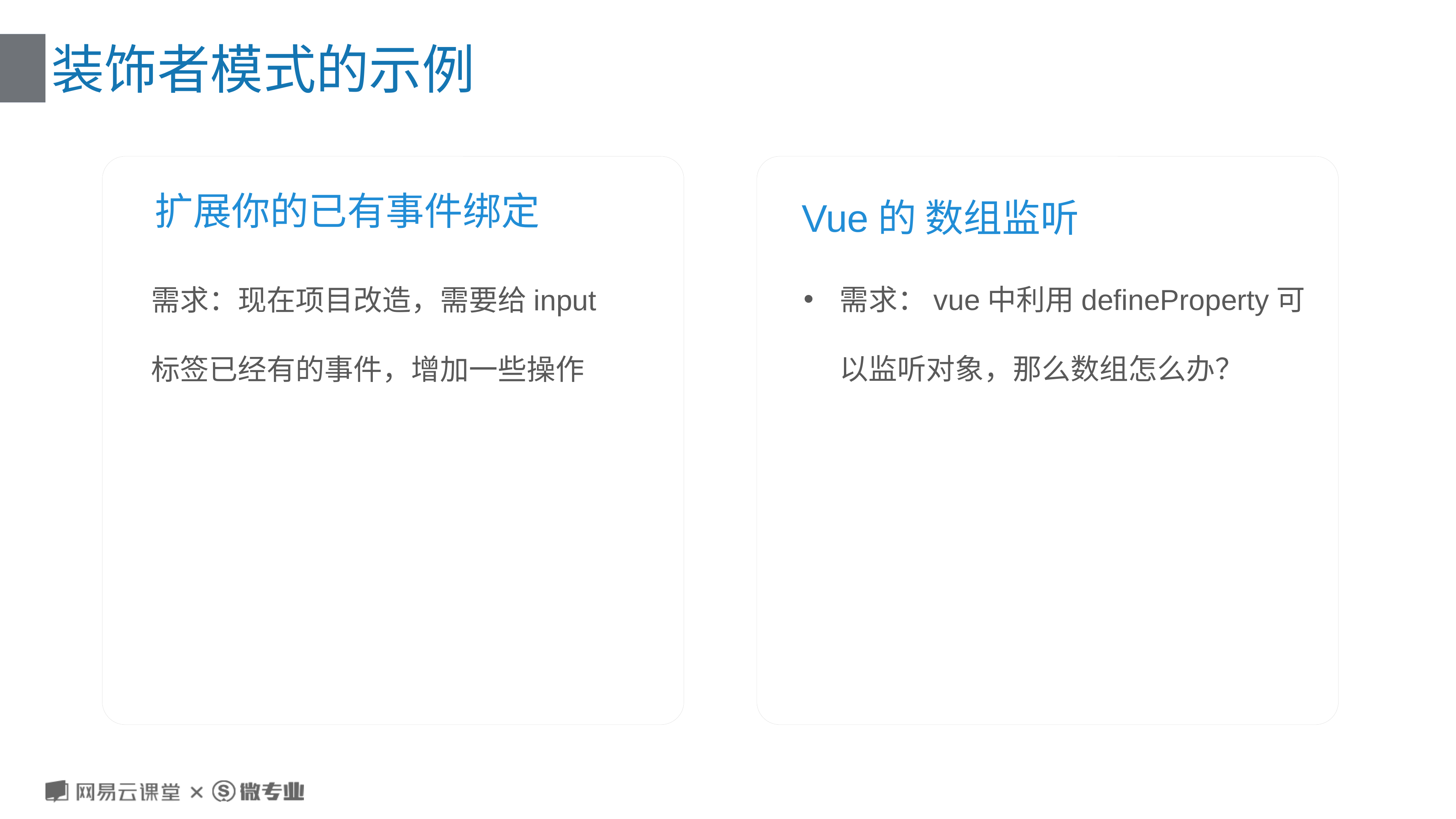

# 装饰者模式的示例

扩展你的已有事件绑定

Vue的 数组监听
需求：vue中利用defineProperty可以监听对象，那么数组怎么办？
需求：现在项目改造，需要给input标签已经有的事件，增加一些操作